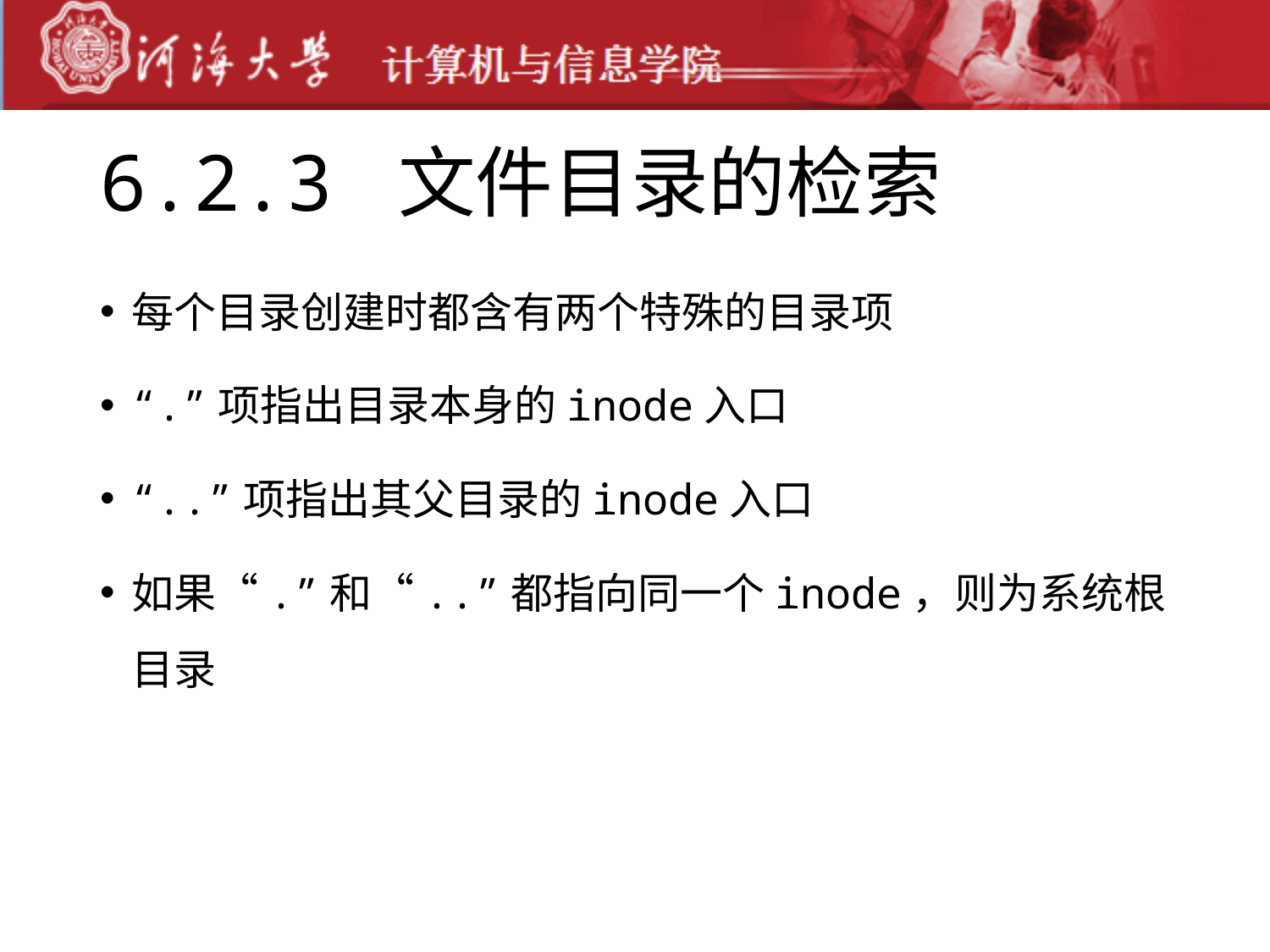

# 6.2.3 文件目录的检索
每个目录创建时都含有两个特殊的目录项
“.”项指出目录本身的inode入口
“..”项指出其父目录的inode入口
如果“.”和“..”都指向同一个inode，则为系统根目录